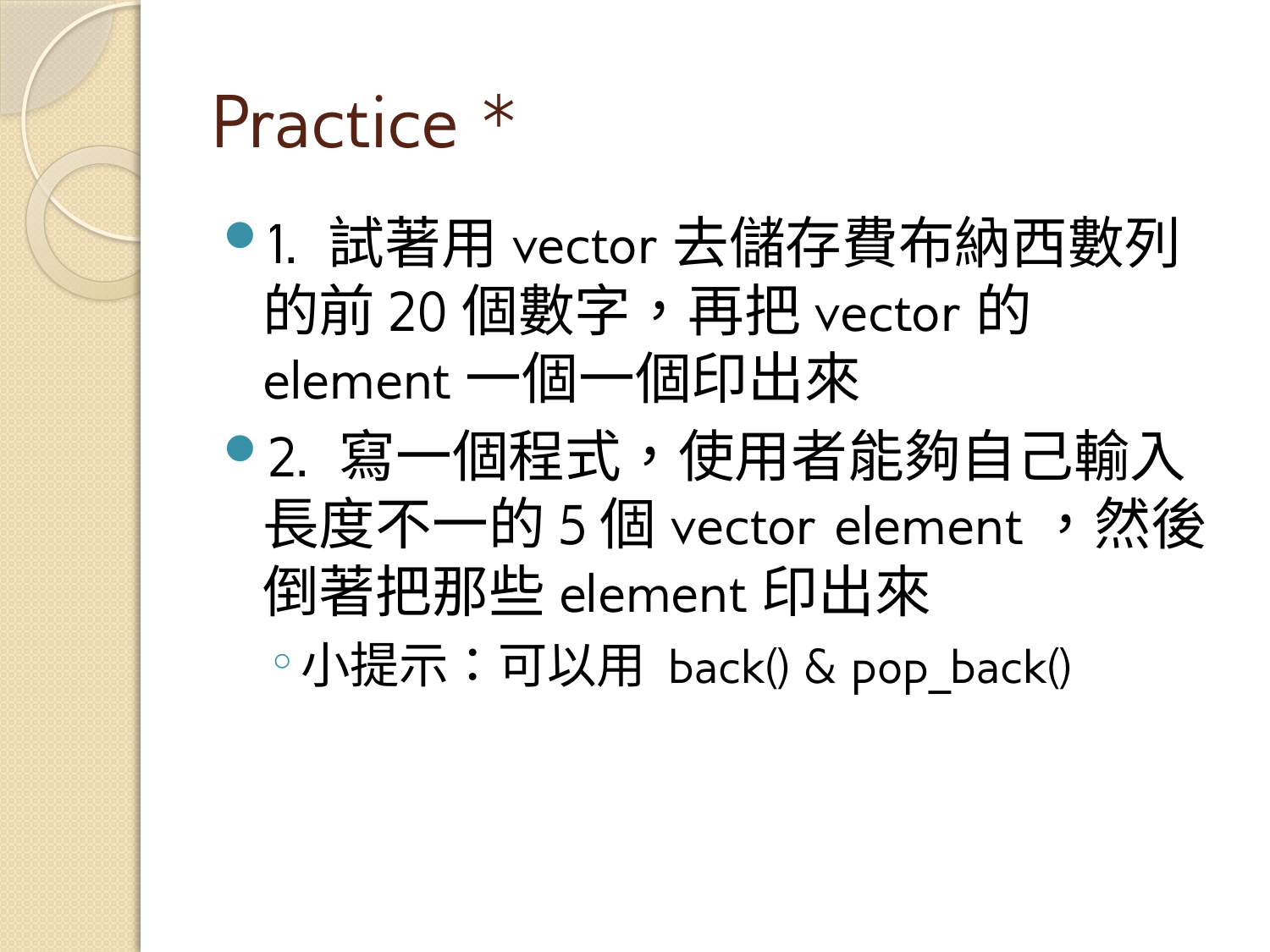

# Practice *
1. 試著用vector去儲存費布納西數列的前20個數字，再把vector的element一個一個印出來
2. 寫一個程式，使用者能夠自己輸入長度不一的5個vector element，然後倒著把那些element印出來
小提示：可以用 back() & pop_back()